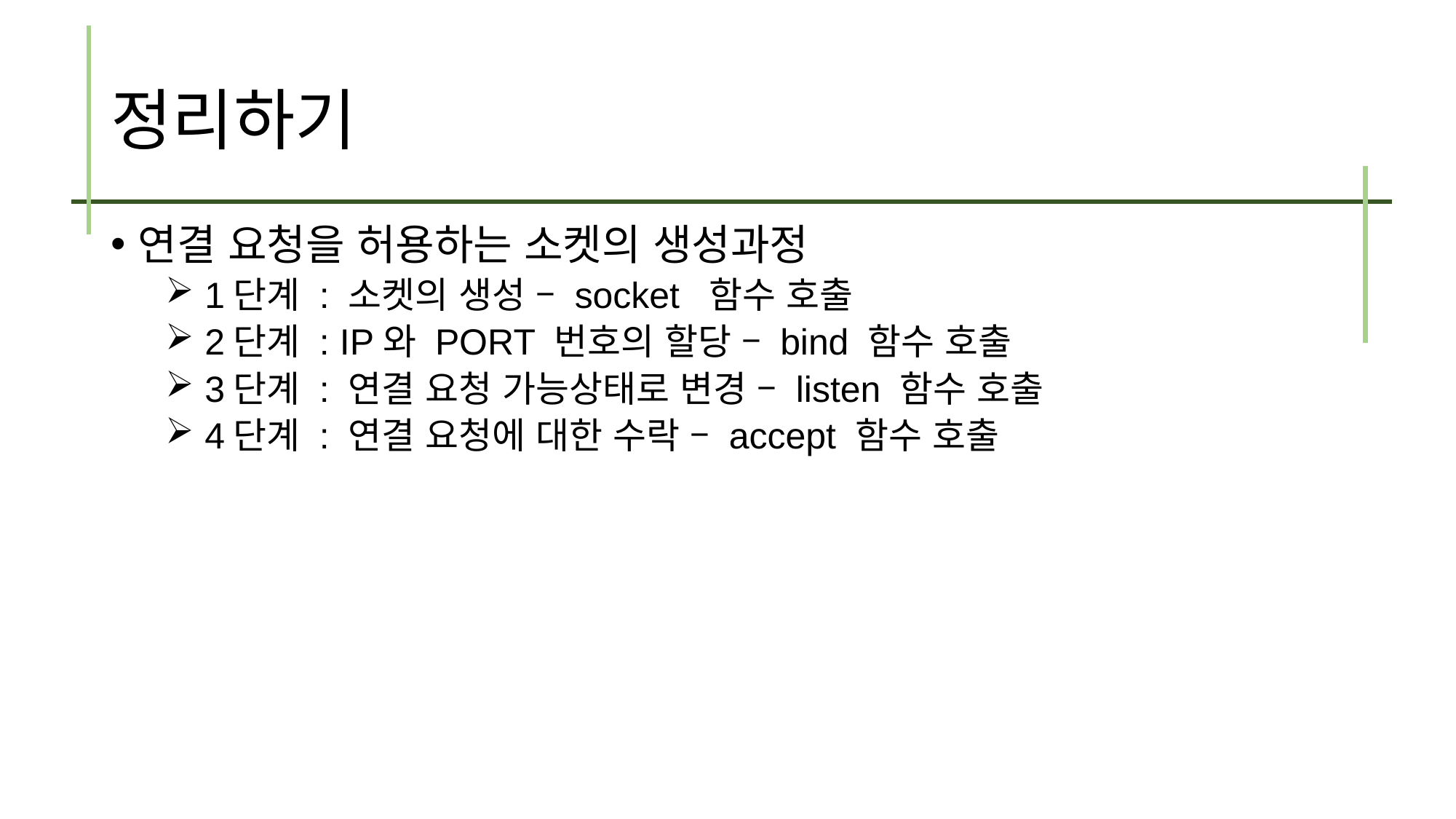

# 정리하기
연결 요청을 허용하는 소켓의 생성과정
 1단계 : 소켓의 생성 – socket  함수 호출
 2단계 : IP와 PORT 번호의 할당 – bind 함수 호출
 3단계 : 연결 요청 가능상태로 변경 – listen 함수 호출
 4단계 : 연결 요청에 대한 수락 – accept 함수 호출